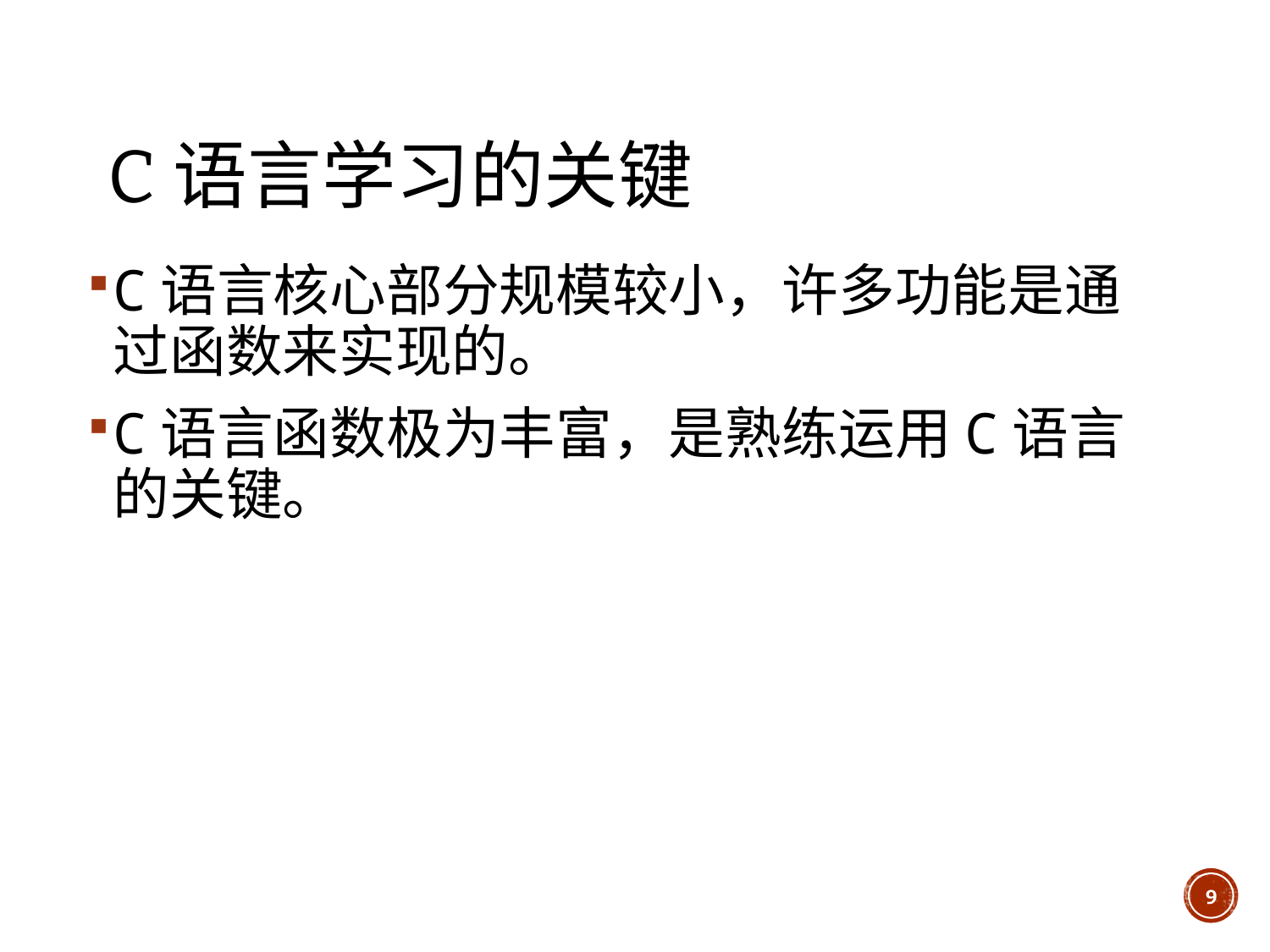

# C语言学习的关键
C语言核心部分规模较小，许多功能是通过函数来实现的。
C语言函数极为丰富，是熟练运用C语言的关键。
9